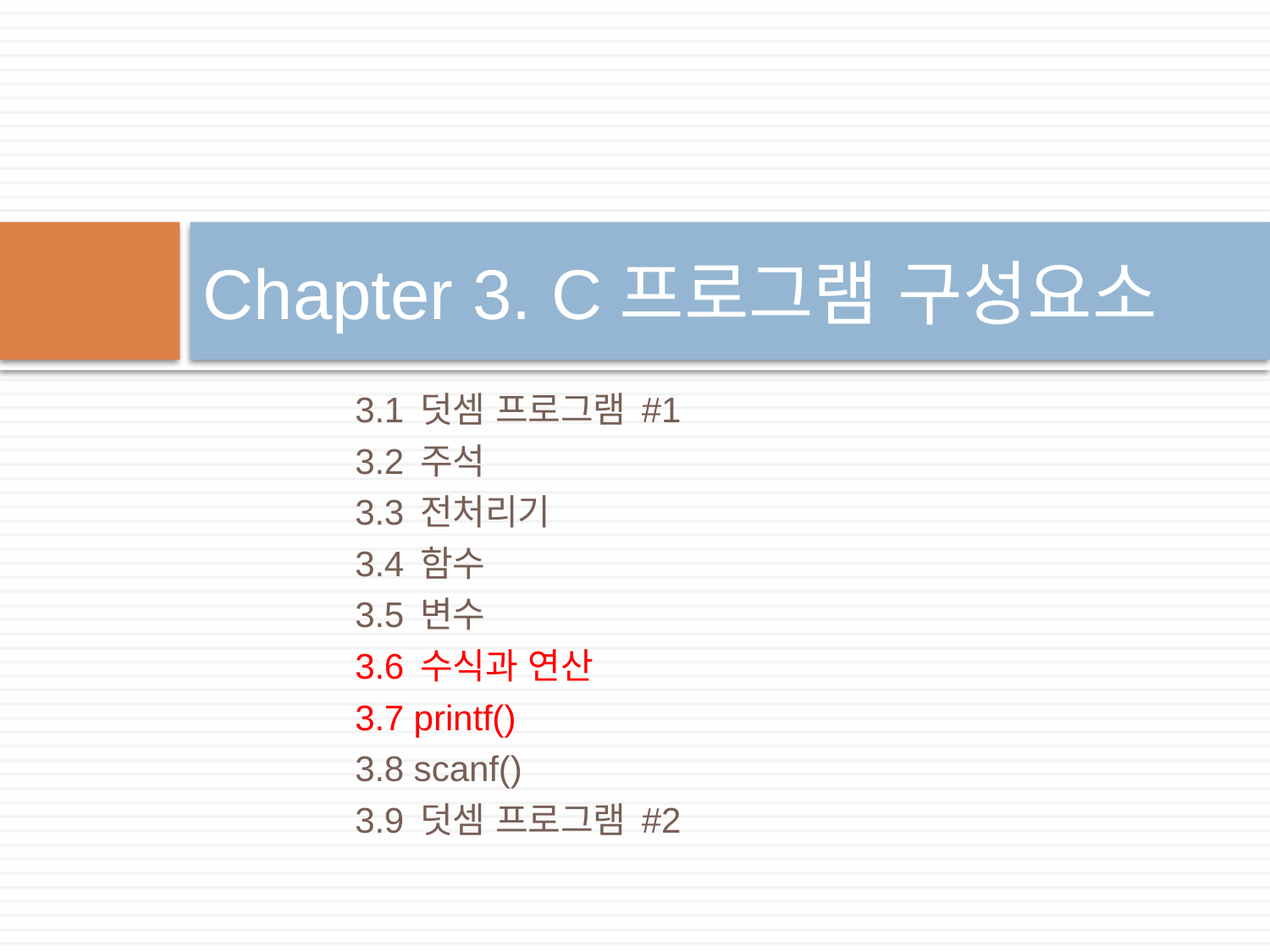

# Chapter 3. C프로그램 구성요소
3.1 덧셈 프로그램 #1
3.2 주석
3.3 전처리기
3.4 함수
3.5 변수
3.6 수식과 연산
3.7 printf()
3.8 scanf()
3.9 덧셈 프로그램 #2